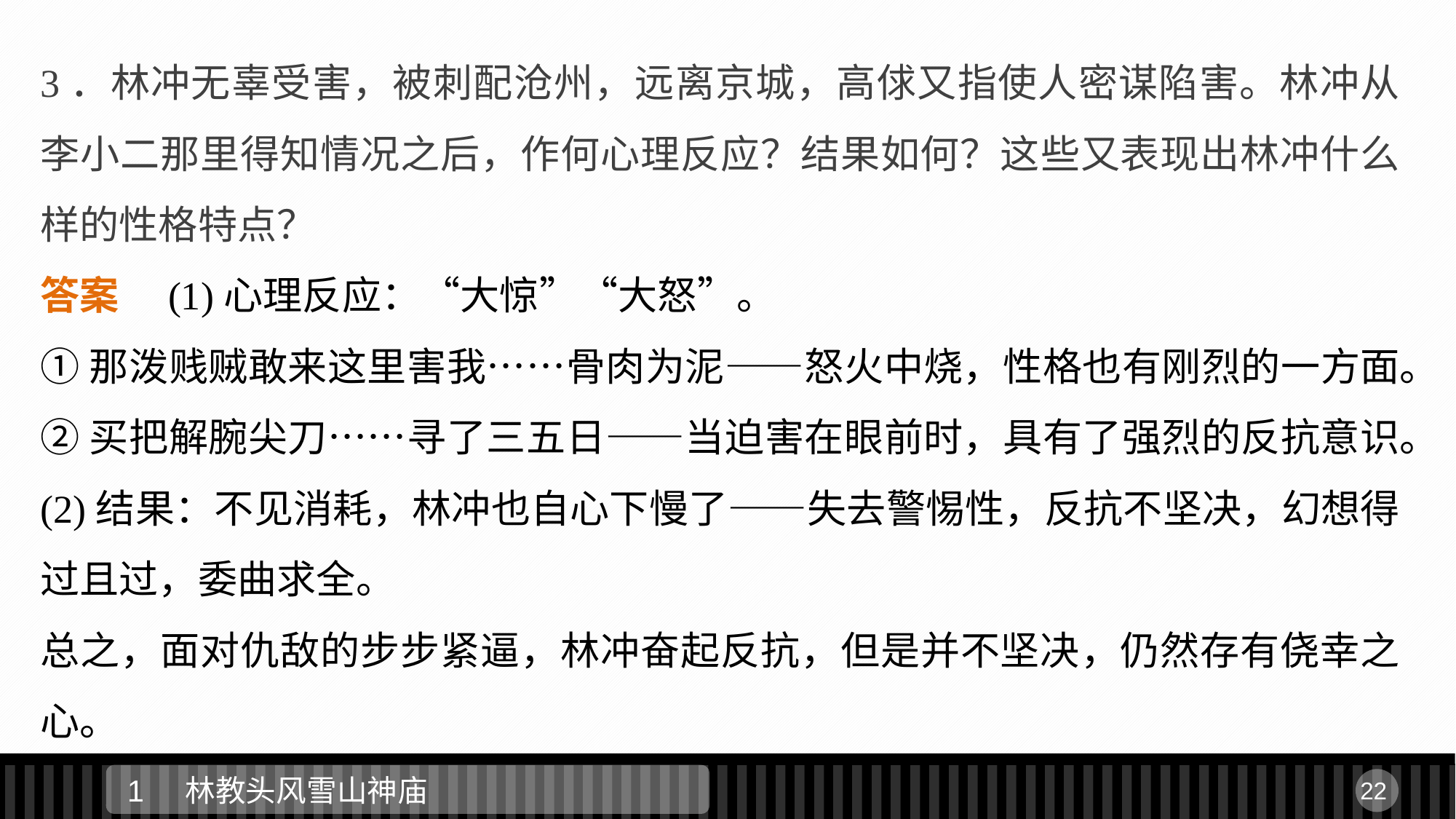

3．林冲无辜受害，被刺配沧州，远离京城，高俅又指使人密谋陷害。林冲从李小二那里得知情况之后，作何心理反应？结果如何？这些又表现出林冲什么样的性格特点？
答案　(1)心理反应：“大惊”“大怒”。
①那泼贱贼敢来这里害我……骨肉为泥——怒火中烧，性格也有刚烈的一方面。
②买把解腕尖刀……寻了三五日——当迫害在眼前时，具有了强烈的反抗意识。
(2)结果：不见消耗，林冲也自心下慢了——失去警惕性，反抗不坚决，幻想得过且过，委曲求全。
总之，面对仇敌的步步紧逼，林冲奋起反抗，但是并不坚决，仍然存有侥幸之心。